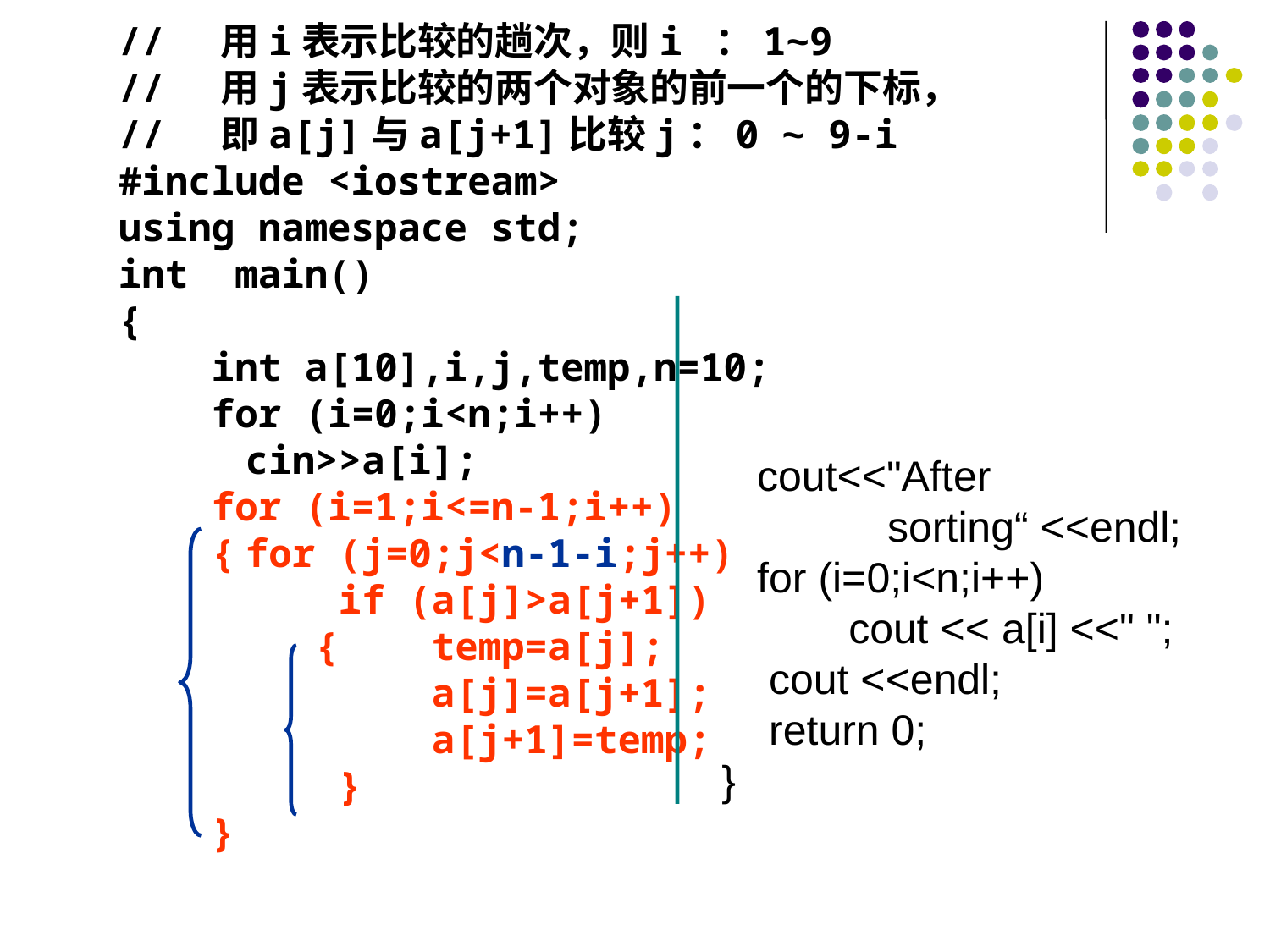

//  用i表示比较的趟次，则i ：1~9
//  用j表示比较的两个对象的前一个的下标，
//  即a[j]与a[j+1]比较j：0 ~ 9-i
#include <iostream>
using namespace std;
int  main()
{
    int a[10],i,j,temp,n=10;
    for (i=0;i<n;i++)
	cin>>a[i];
    for (i=1;i<=n-1;i++)
    {	for (j=0;j<n-1-i;j++)
 	    if (a[j]>a[j+1])
	   {    temp=a[j];
	        a[j]=a[j+1];
	        a[j+1]=temp;
	    }
    }

   cout<<"After
              sorting“ <<endl;
   for (i=0;i<n;i++)
	cout << a[i] <<" ";
    cout <<endl;
    return 0;
}